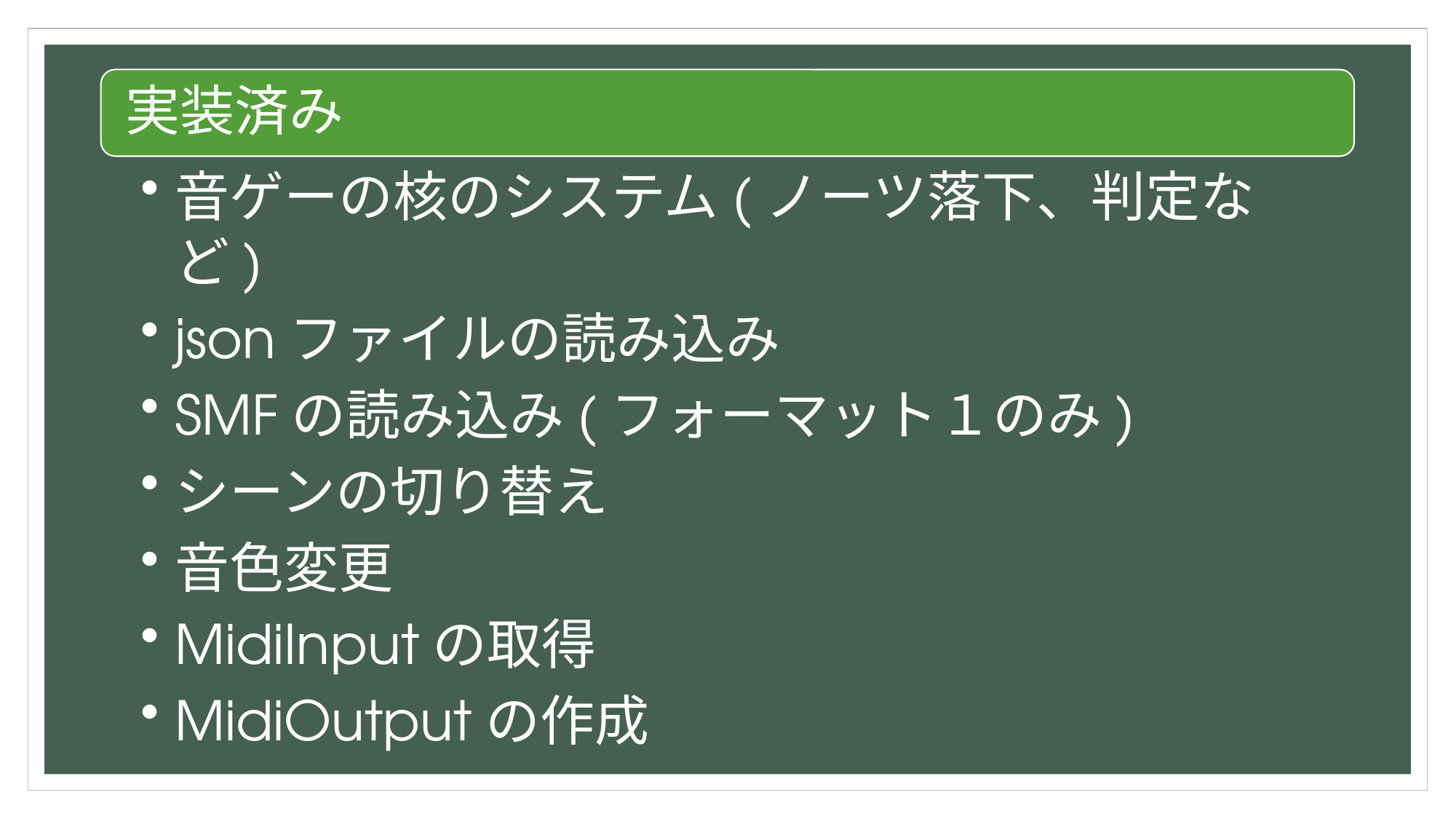

実装済み
音ゲーの核のシステム(ノーツ落下、判定など)
jsonファイルの読み込み
SMFの読み込み(フォーマット１のみ)
シーンの切り替え
音色変更
MidiInputの取得
MidiOutputの作成